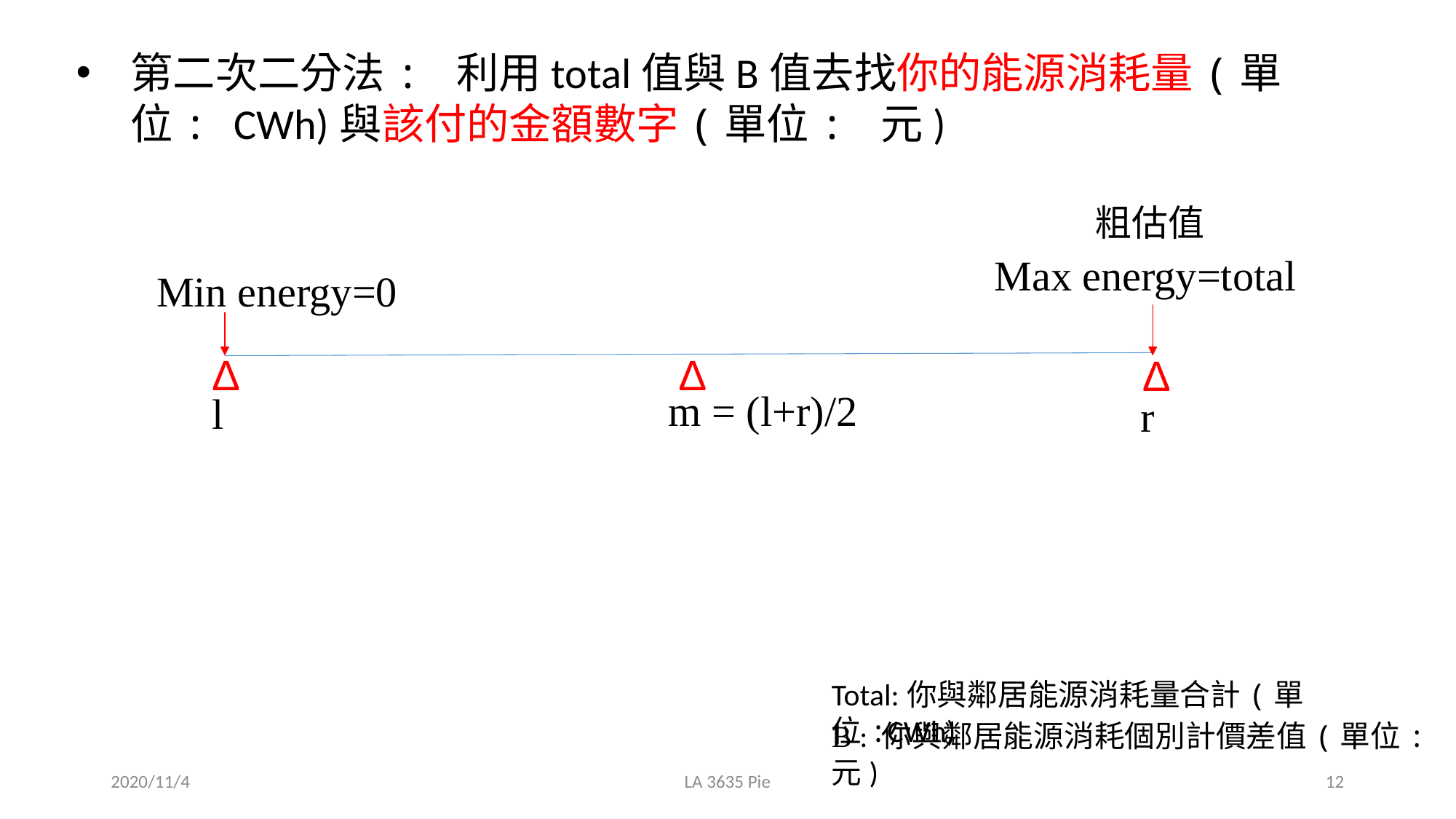

第二次二分法: 利用total值與B值去找你的能源消耗量(單位: CWh)與該付的金額數字(單位: 元)
粗估值
Max energy=total
Min energy=0
Δ
Δ
Δ
m = (l+r)/2
l
r
Total:你與鄰居能源消耗量合計(單位:CWh)
B : 你與鄰居能源消耗個別計價差值(單位:元)
2020/11/4
LA 3635 Pie
12